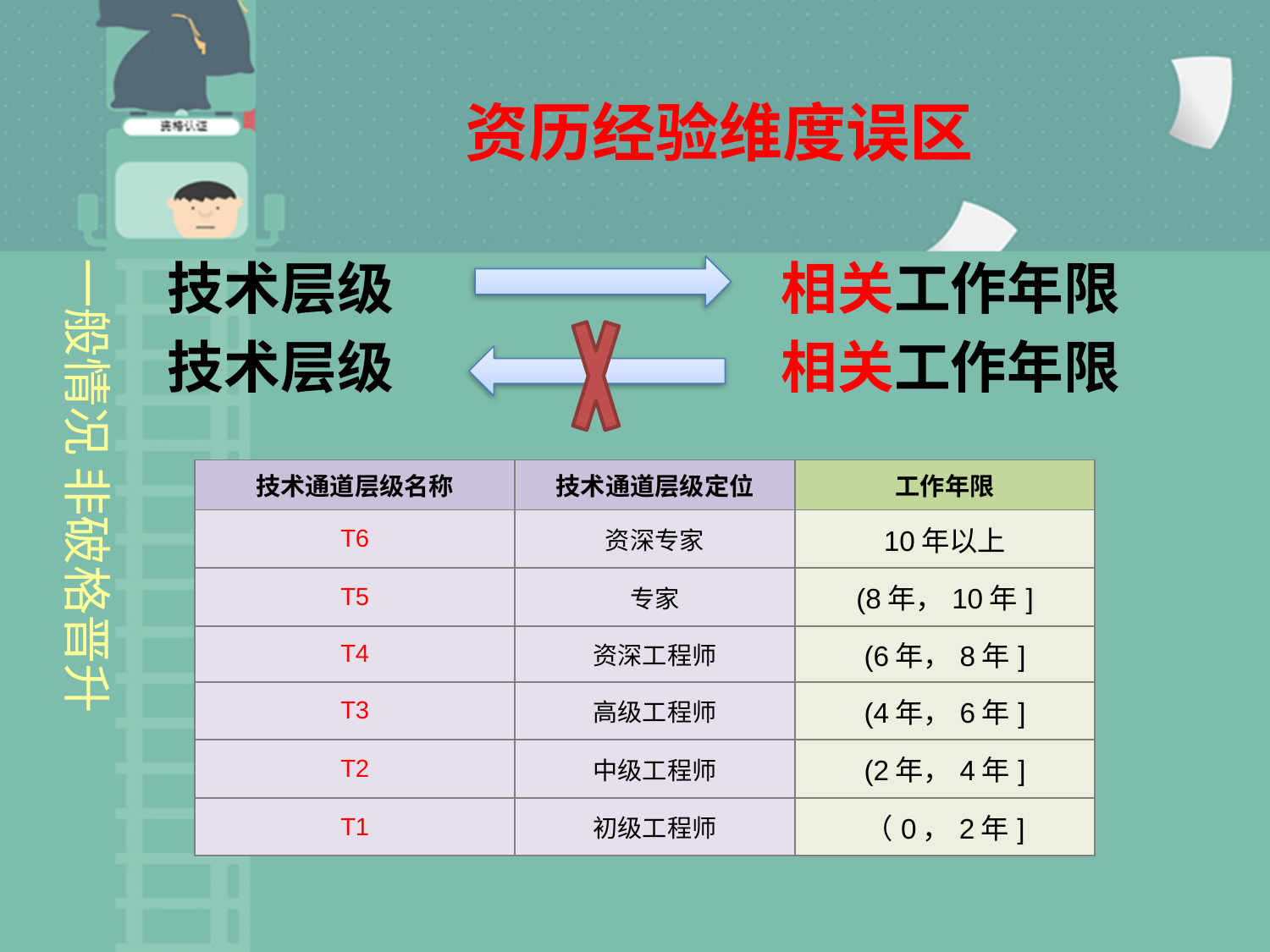

资历经验维度误区
一般情况 非破格晋升
技术层级                              相关工作年限
技术层级                              相关工作年限

| 技术通道层级名称 | 技术通道层级定位 | 工作年限 |
| --- | --- | --- |
| T6 | 资深专家 | 10年以上 |
| T5 | 专家 | (8年，10年] |
| T4 | 资深工程师 | (6年，8年] |
| T3 | 高级工程师 | (4年，6年] |
| T2 | 中级工程师 | (2年，4年] |
| T1 | 初级工程师 | （0，2年] |